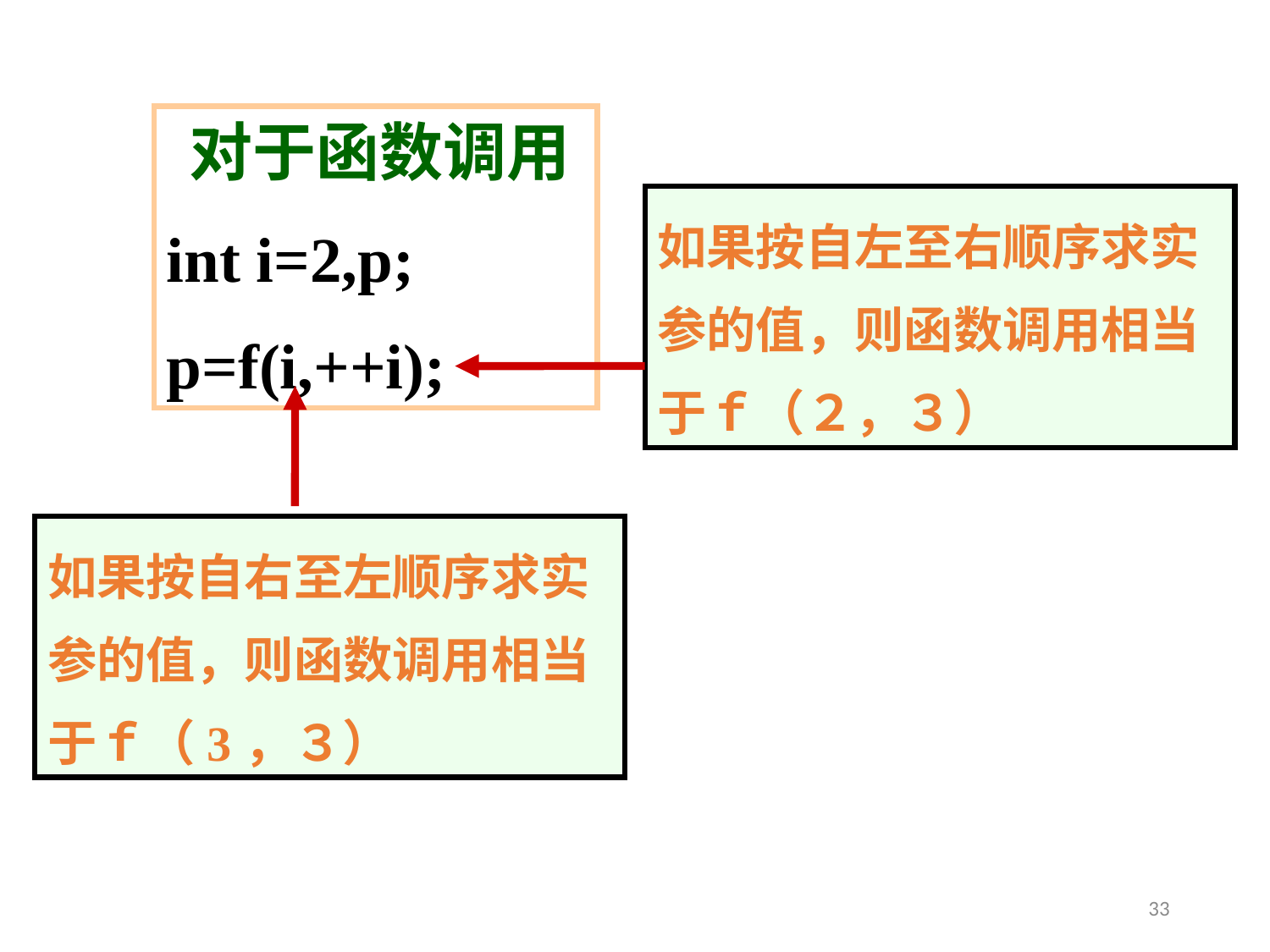

对于函数调用
int i=2,p;
p=f(i,++i);
如果按自左至右顺序求实参的值，则函数调用相当于ｆ（２，３）

如果按自右至左顺序求实参的值，则函数调用相当于ｆ（3，３）
33